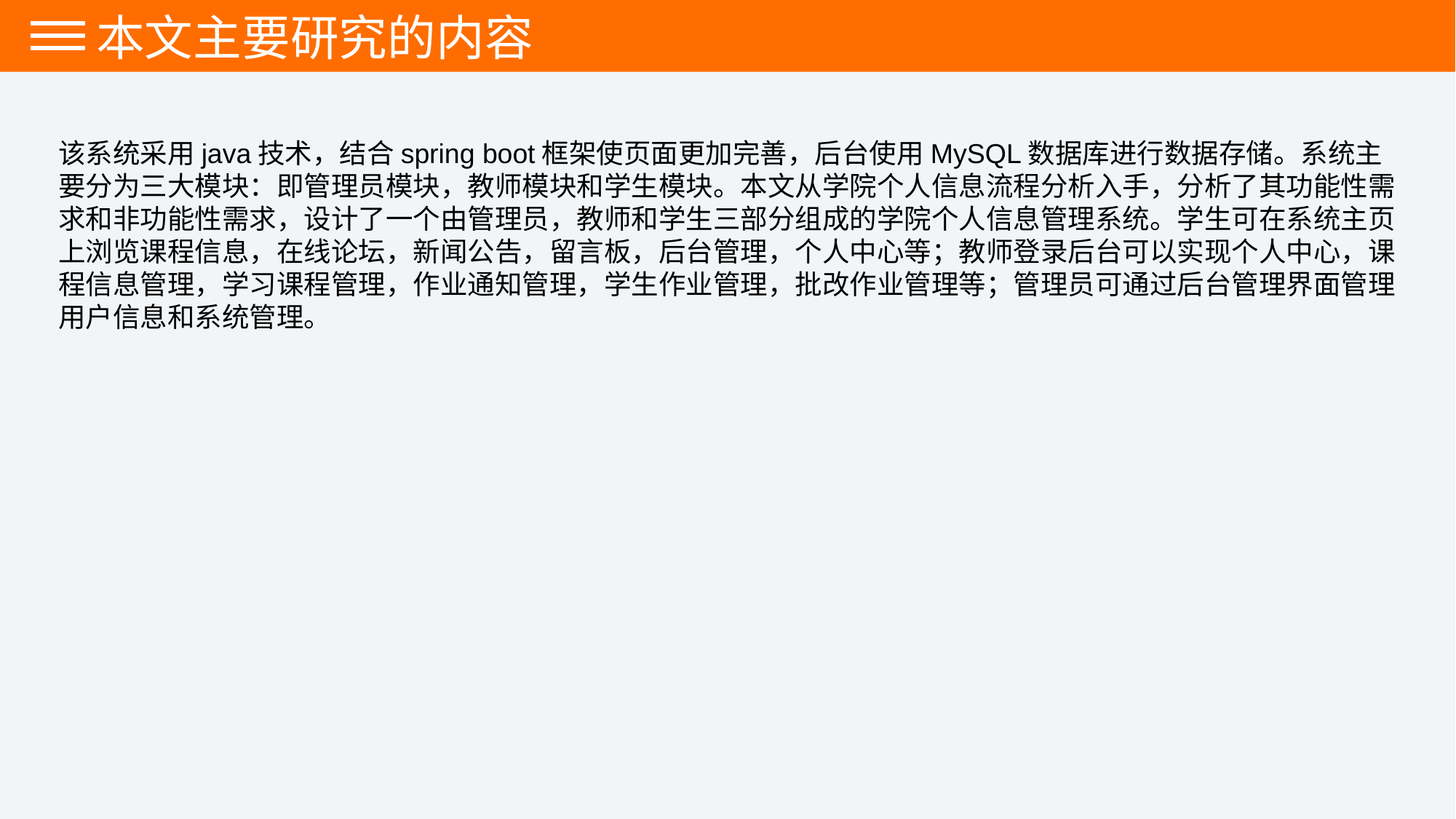

本文主要研究的内容
该系统采用java技术，结合spring boot框架使页面更加完善，后台使用MySQL数据库进行数据存储。系统主要分为三大模块：即管理员模块，教师模块和学生模块。本文从学院个人信息流程分析入手，分析了其功能性需求和非功能性需求，设计了一个由管理员，教师和学生三部分组成的学院个人信息管理系统。学生可在系统主页上浏览课程信息，在线论坛，新闻公告，留言板，后台管理，个人中心等；教师登录后台可以实现个人中心，课程信息管理，学习课程管理，作业通知管理，学生作业管理，批改作业管理等；管理员可通过后台管理界面管理用户信息和系统管理。